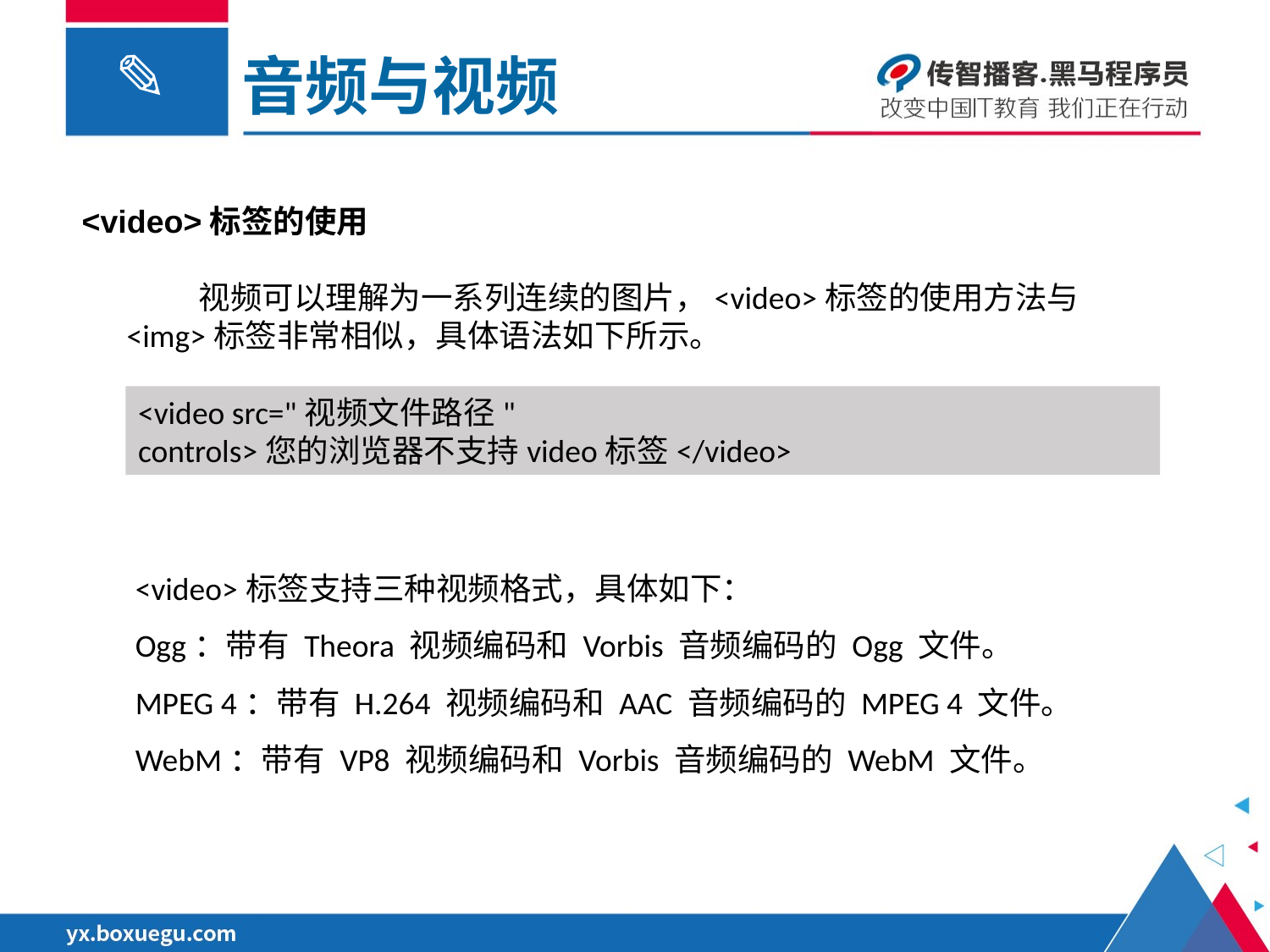

音频与视频
<video>标签的使用
         视频可以理解为一系列连续的图片，<video>标签的使用方法与<img>标签非常相似，具体语法如下所示。
<video src="视频文件路径" controls>您的浏览器不支持video标签</video>
<video>标签支持三种视频格式，具体如下：
Ogg：带有 Theora 视频编码和 Vorbis 音频编码的 Ogg 文件。
MPEG 4：带有 H.264 视频编码和 AAC 音频编码的 MPEG 4 文件。
WebM：带有 VP8 视频编码和 Vorbis 音频编码的 WebM 文件。